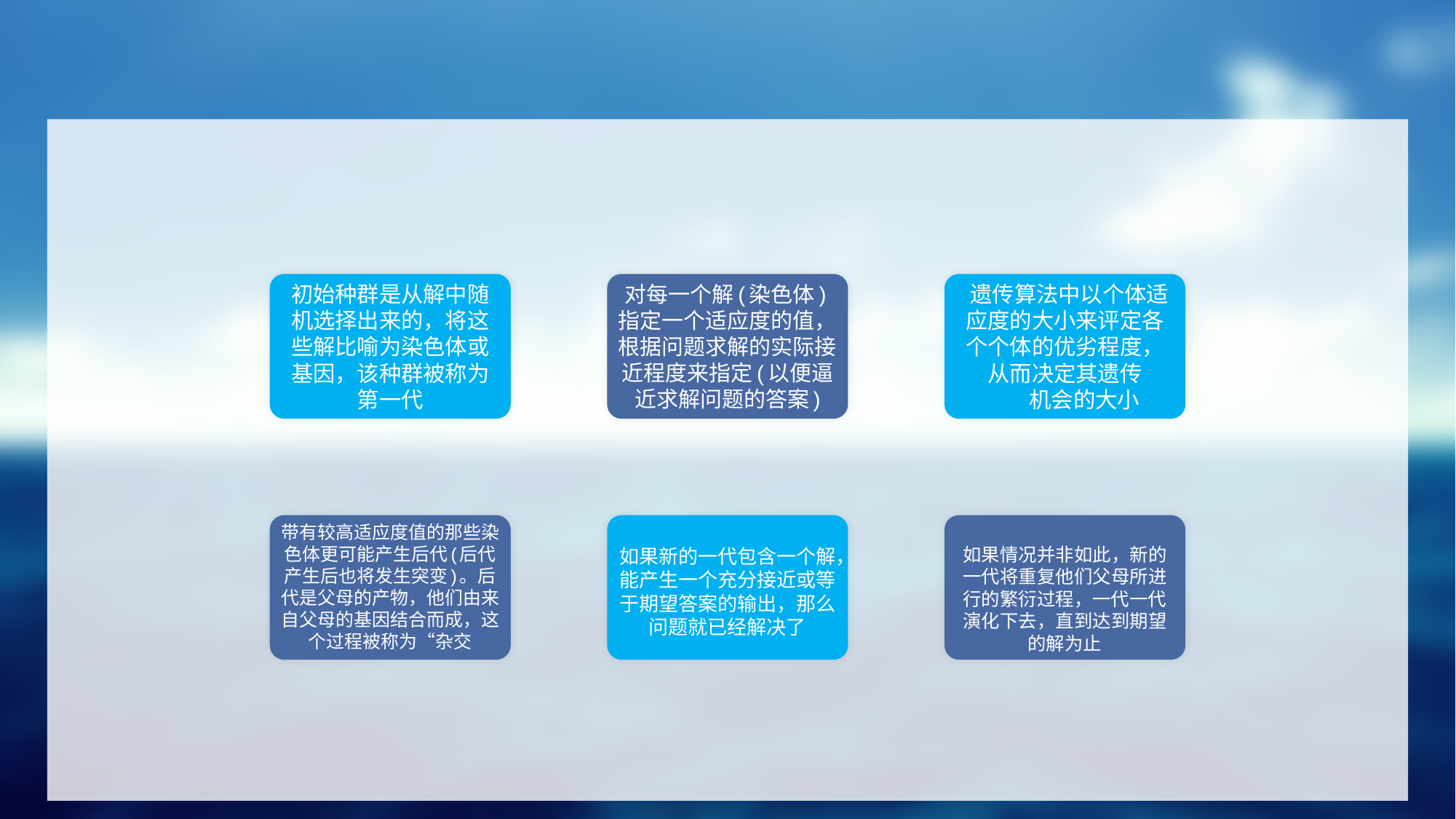

初始种群是从解中随机选择出来的，将这些解比喻为染色体或基因，该种群被称为第一代
对每一个解(染色体)指定一个适应度的值，根据问题求解的实际接近程度来指定(以便逼近求解问题的答案)
 遗传算法中以个体适应度的大小来评定各个个体的优劣程度，从而决定其遗传
       机会的大小
带有较高适应度值的那些染色体更可能产生后代(后代产生后也将发生突变)。后代是父母的产物，他们由来自父母的基因结合而成，这个过程被称为“杂交

如果新的一代包含一个解，能产生一个充分接近或等于期望答案的输出，那么问题就已经解决了

如果情况并非如此，新的一代将重复他们父母所进行的繁衍过程，一代一代演化下去，直到达到期望的解为止